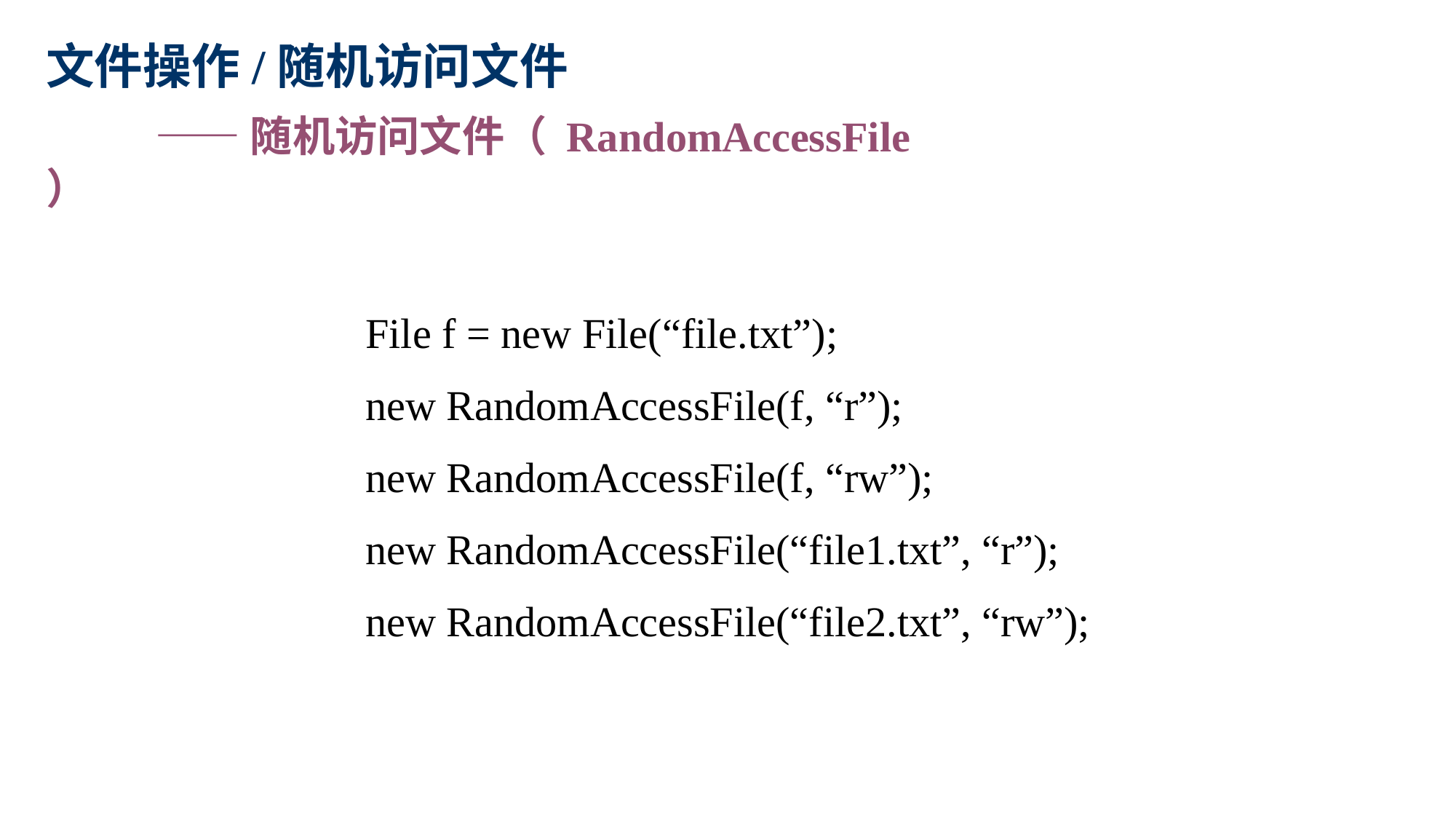

文件操作/随机访问文件
	——随机访问文件（ RandomAccessFile ）
File f = new File(“file.txt”);
new RandomAccessFile(f, “r”);
new RandomAccessFile(f, “rw”);
new RandomAccessFile(“file1.txt”, “r”);
new RandomAccessFile(“file2.txt”, “rw”);